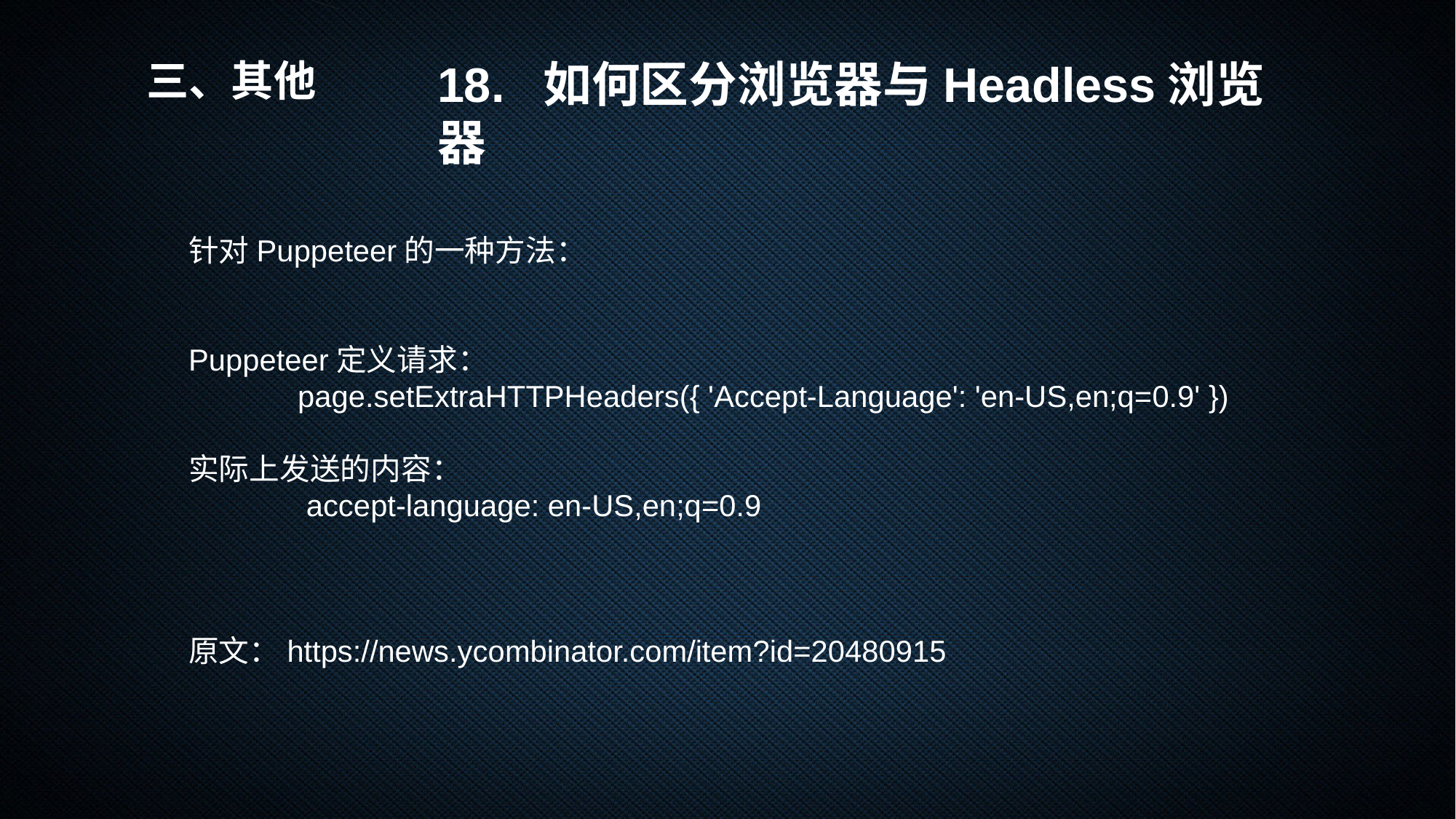

三、其他
18.  如何区分浏览器与Headless浏览器
针对Puppeteer的一种方法：

Puppeteer定义请求：
	page.setExtraHTTPHeaders({ 'Accept-Language': 'en-US,en;q=0.9' })

实际上发送的内容：
	 accept-language: en-US,en;q=0.9

原文：https://news.ycombinator.com/item?id=20480915